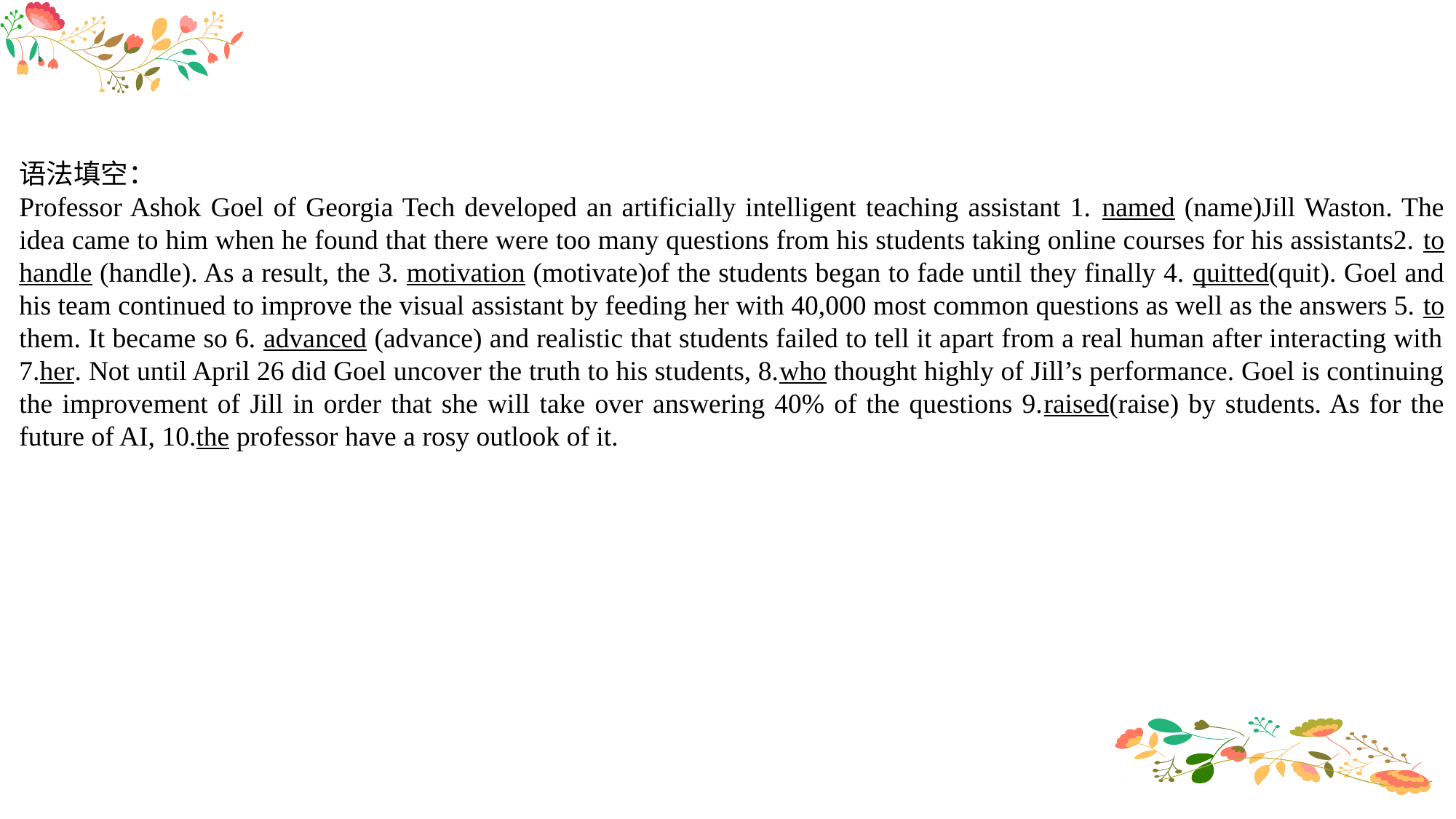

语法填空：
Professor Ashok Goel of Georgia Tech developed an artificially intelligent teaching assistant 1. named (name)Jill Waston. The idea came to him when he found that there were too many questions from his students taking online courses for his assistants2. to handle (handle). As a result, the 3. motivation (motivate)of the students began to fade until they finally 4. quitted(quit). Goel and his team continued to improve the visual assistant by feeding her with 40,000 most common questions as well as the answers 5. to them. It became so 6. advanced (advance) and realistic that students failed to tell it apart from a real human after interacting with 7.her. Not until April 26 did Goel uncover the truth to his students, 8.who thought highly of Jill’s performance. Goel is continuing the improvement of Jill in order that she will take over answering 40% of the questions 9.raised(raise) by students. As for the future of AI, 10.the professor have a rosy outlook of it.